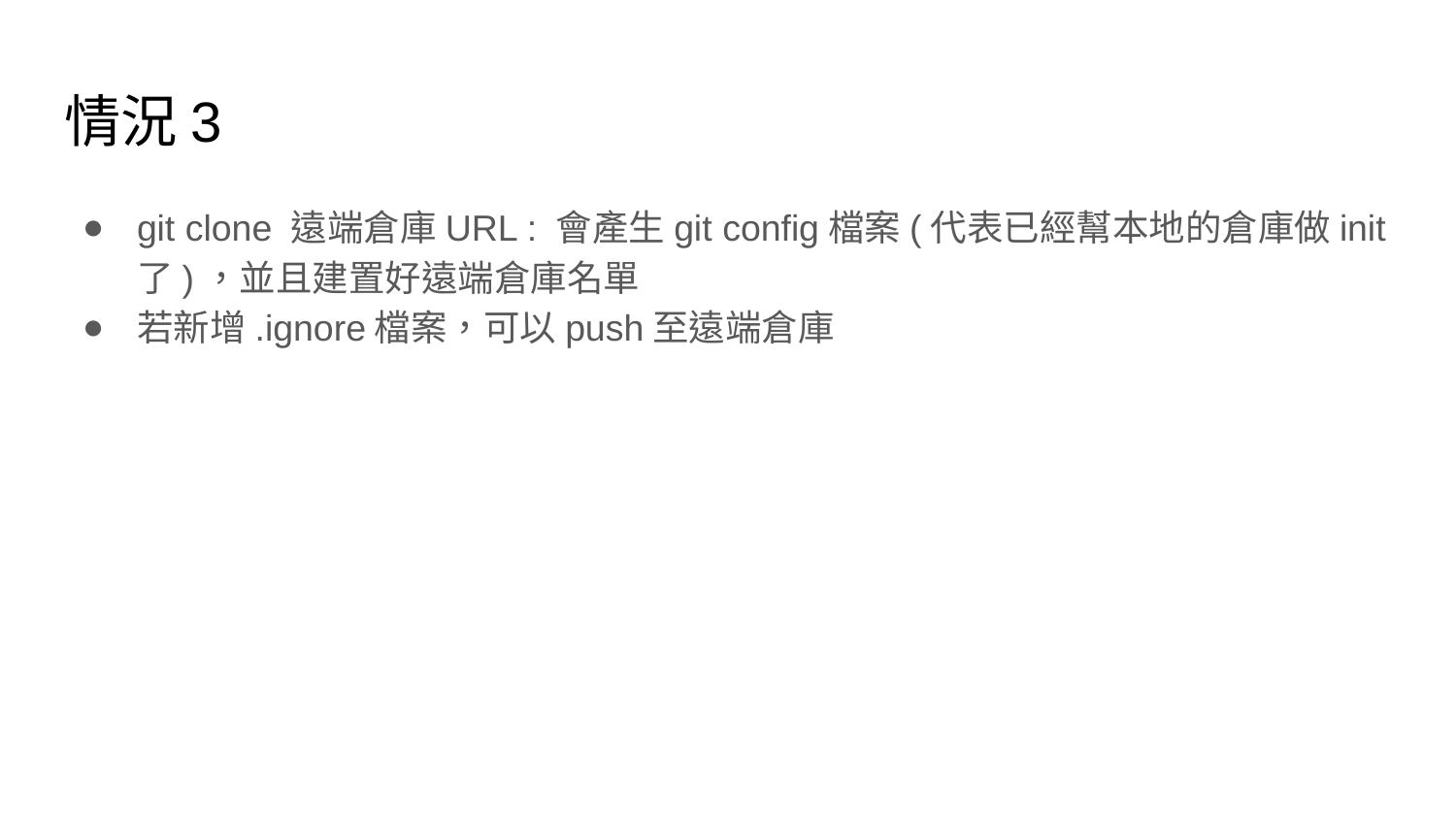

# 情況3
git clone 遠端倉庫URL : 會產生git config檔案(代表已經幫本地的倉庫做init了)，並且建置好遠端倉庫名單
若新增.ignore檔案，可以push至遠端倉庫